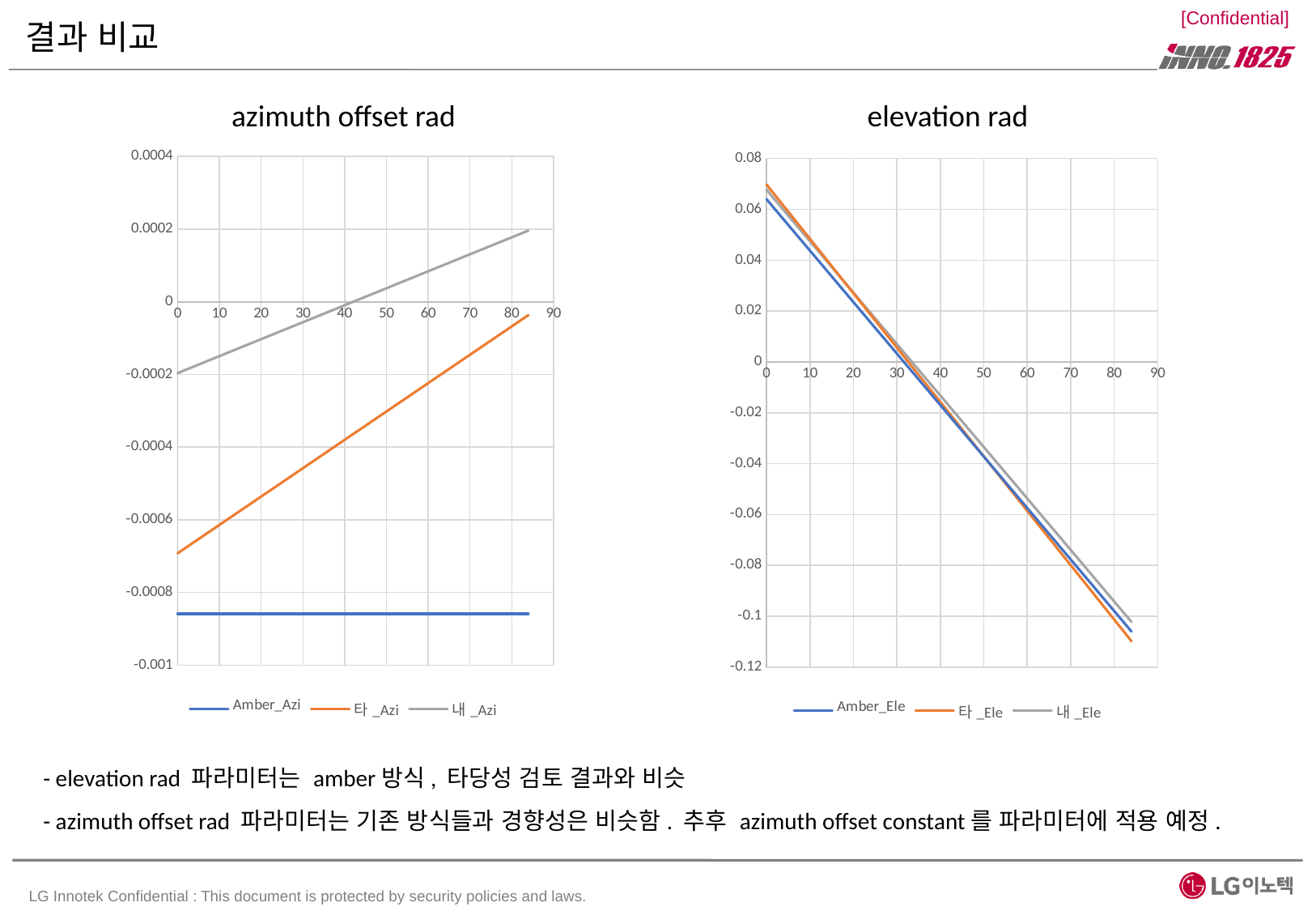

# 결과 비교

elevation rad
azimuth offset rad

### Chart

| Category | Amber_Azi | 타_Azi | 내_Azi |
|---|---|---|---|

### Chart

| Category | Amber_Ele | 타_Ele | 내_Ele |
|---|---|---|---|
- elevation rad 파라미터는 amber방식, 타당성 검토 결과와 비슷
- azimuth offset rad 파라미터는 기존 방식들과 경향성은 비슷함. 추후 azimuth offset constant를 파라미터에 적용 예정.